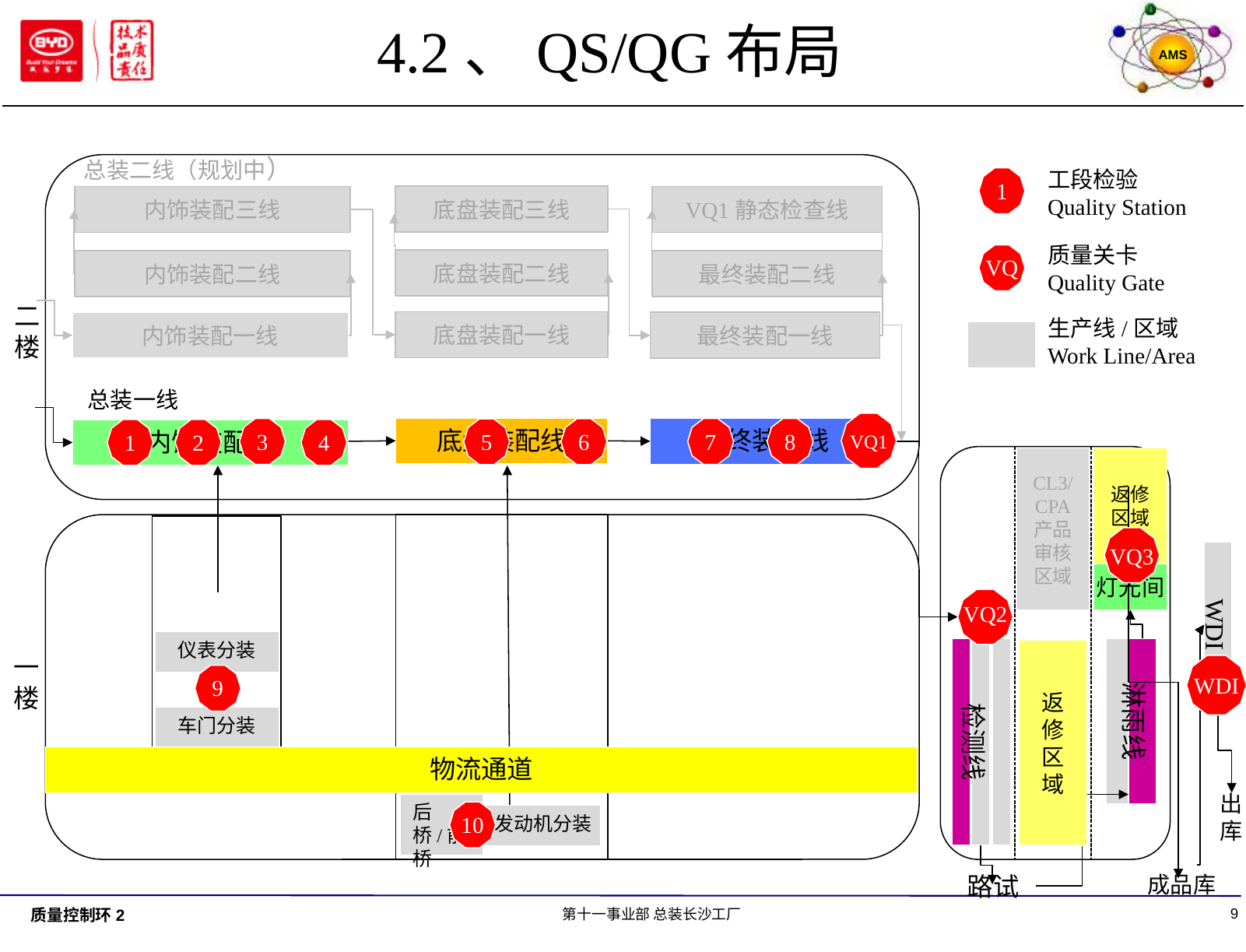

# 4.2、QS/QG布局
总装二线（规划中）

工段检验
Quality Station
1
底盘装配三线
内饰装配三线
VQ1静态检查线
质量关卡
Quality Gate
VQ
底盘装配二线
内饰装配二线
最终装配二线
二楼
生产线/区域
Work Line/Area
底盘装配一线
内饰装配一线
最终装配一线

总装一线
VQ1
底盘装配线
最终装配线
3
7
8
6
5
1
2
4
内饰装配线

CL3/CPA
产品审核区域
返修区域

VQ3
灯光间
VQ2
WDI
仪表分装
返修区域
一楼
WDI
9
车门分装

淋雨线

检测线

物流通道
后桥/前桥
出库
10
发动机分装
路试
成品库